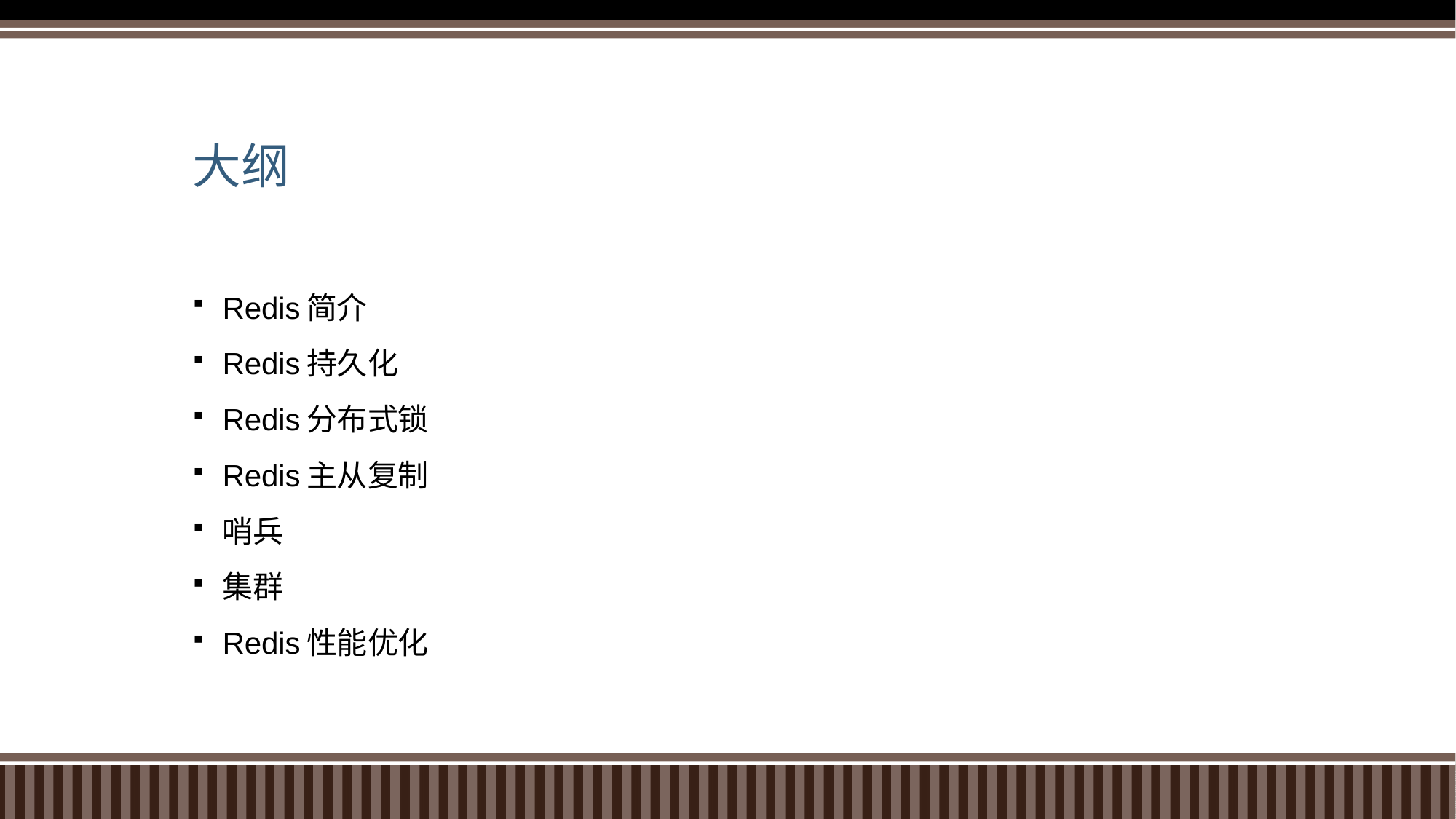

# 大纲

Redis简介
Redis持久化
Redis分布式锁
Redis主从复制
哨兵
集群
Redis性能优化